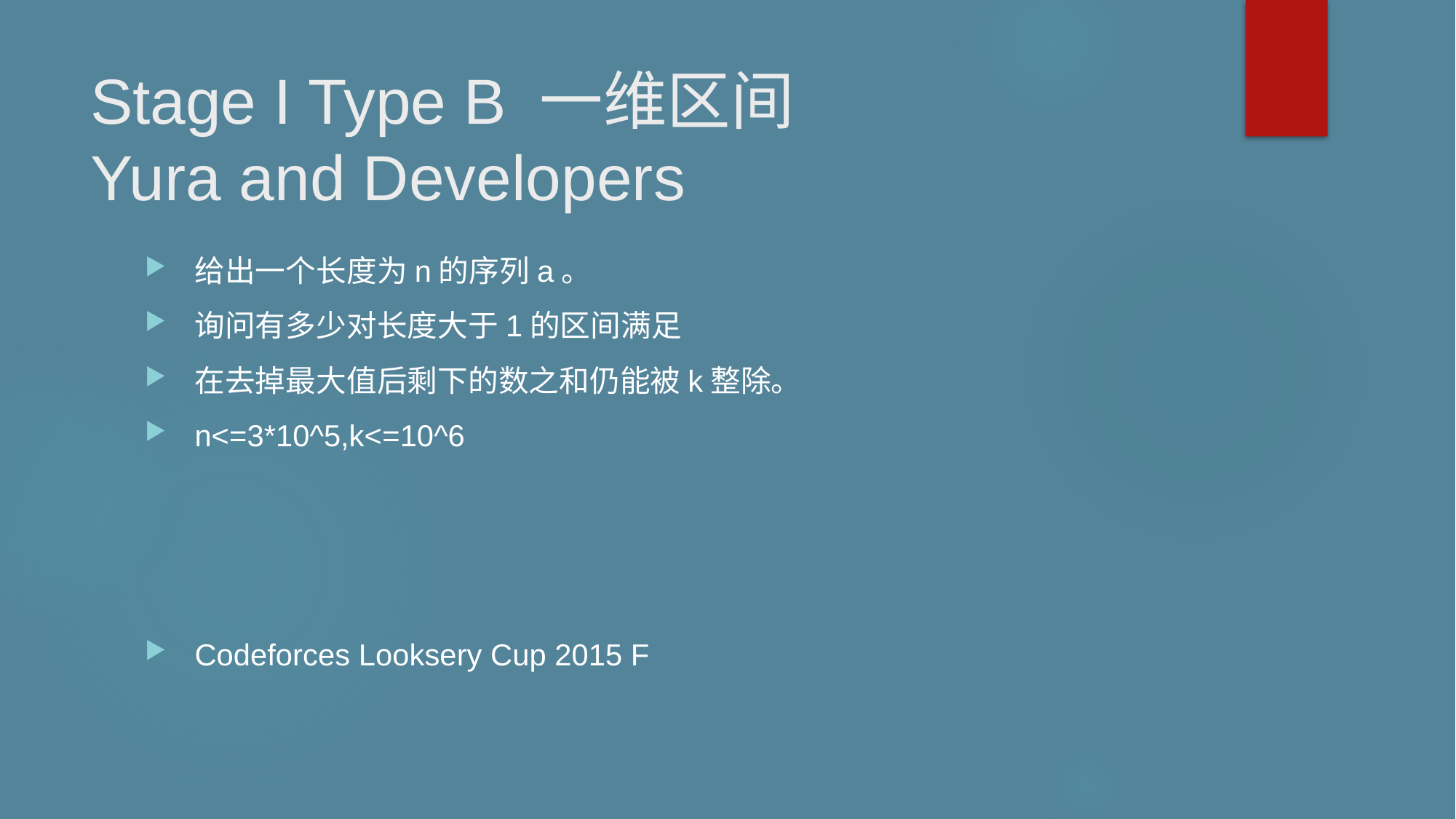

# Stage I Type B 一维区间 Yura and Developers
给出一个长度为n的序列a。
询问有多少对长度大于1的区间满足
在去掉最大值后剩下的数之和仍能被k整除。
n<=3*10^5,k<=10^6

Codeforces Looksery Cup 2015 F